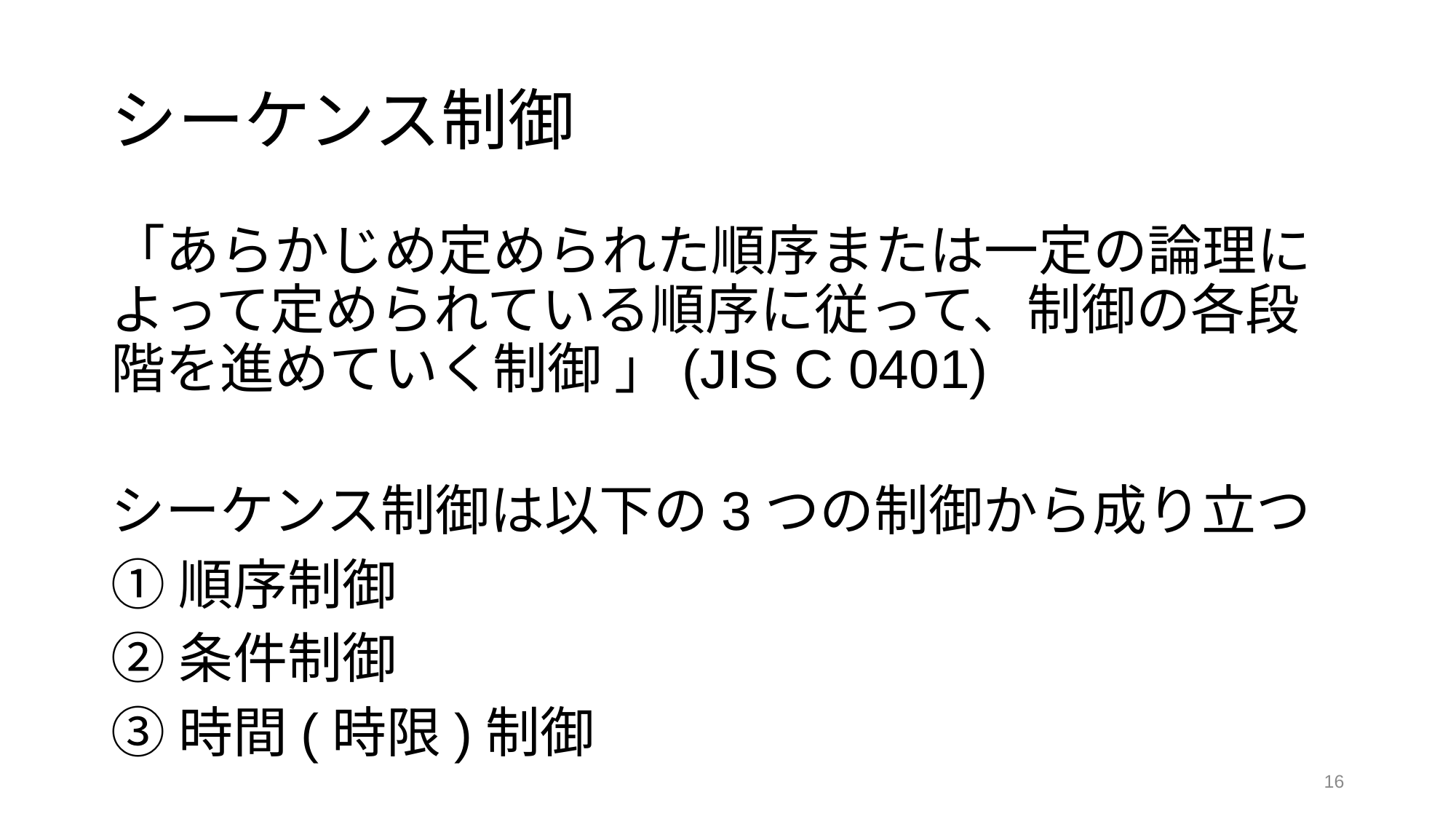

# シーケンス制御
「あらかじめ定められた順序または一定の論理によって定められている順序に従って、制御の各段階を進めていく制御 」(JIS C 0401)

シーケンス制御は以下の3つの制御から成り立つ
①順序制御
②条件制御
③時間(時限)制御
16